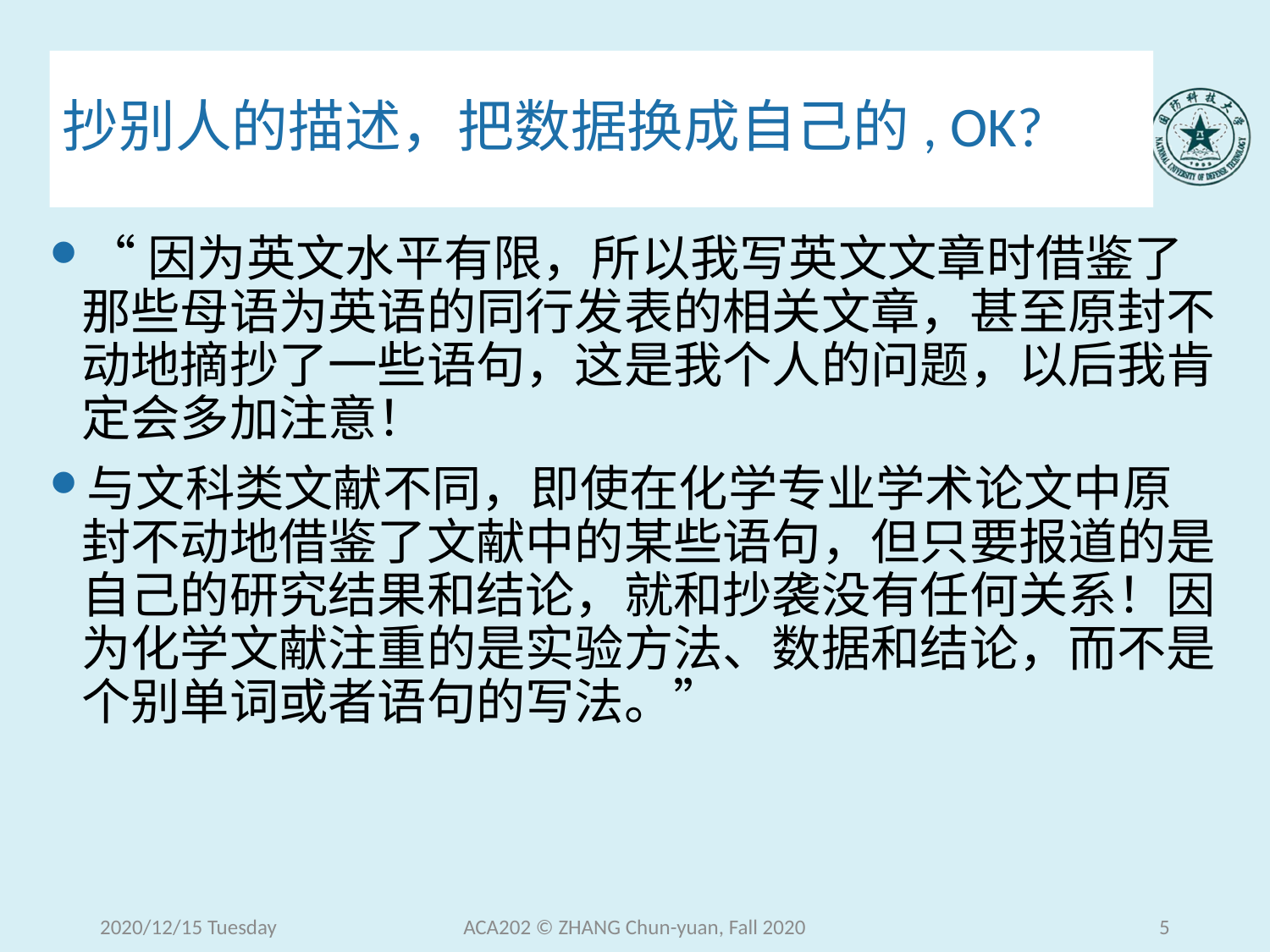

# 抄别人的描述，把数据换成自己的, OK?
“因为英文水平有限，所以我写英文文章时借鉴了那些母语为英语的同行发表的相关文章，甚至原封不动地摘抄了一些语句，这是我个人的问题，以后我肯定会多加注意！
与文科类文献不同，即使在化学专业学术论文中原封不动地借鉴了文献中的某些语句，但只要报道的是自己的研究结果和结论，就和抄袭没有任何关系！因为化学文献注重的是实验方法、数据和结论，而不是个别单词或者语句的写法。”
2020/12/15 Tuesday
ACA202 © ZHANG Chun-yuan, Fall 2020
5